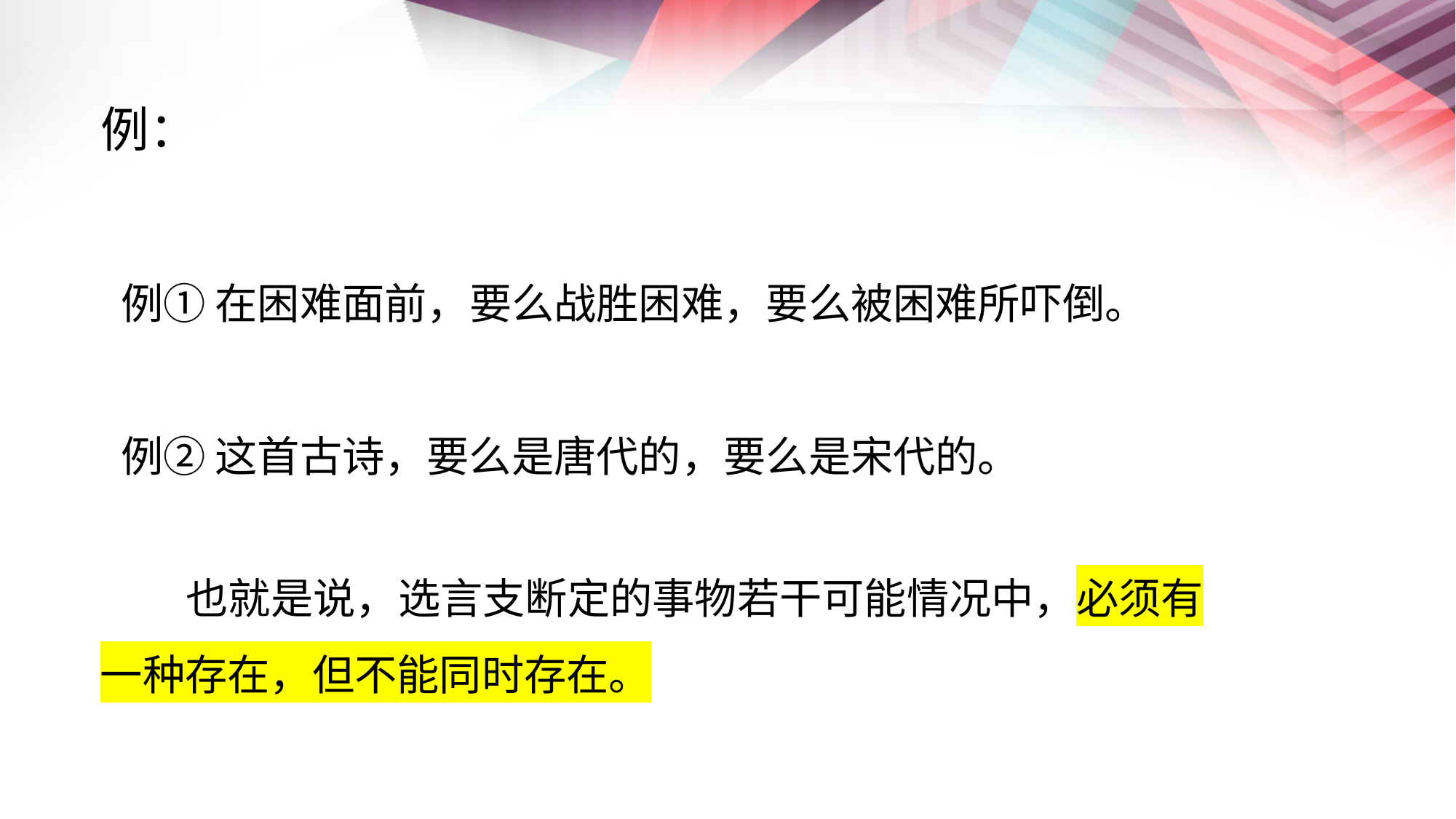

例：
例① 在困难面前，要么战胜困难，要么被困难所吓倒。

例② 这首古诗，要么是唐代的，要么是宋代的。

        也就是说，选言支断定的事物若干可能情况中，必须有一种存在，但不能同时存在。